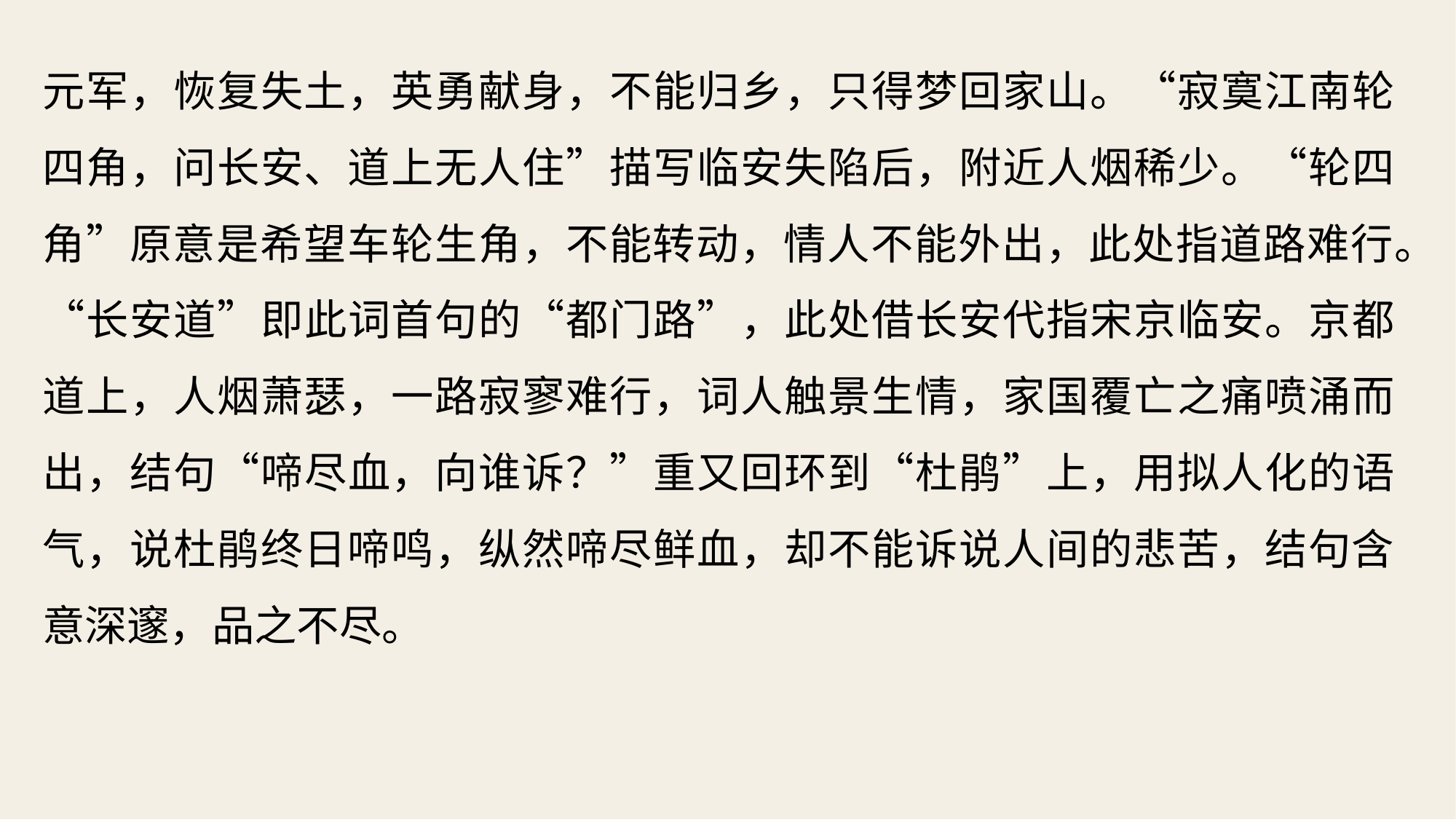

元军，恢复失土，英勇献身，不能归乡，只得梦回家山。“寂寞江南轮四角，问长安、道上无人住”描写临安失陷后，附近人烟稀少。“轮四角”原意是希望车轮生角，不能转动，情人不能外出，此处指道路难行。“长安道”即此词首句的“都门路”，此处借长安代指宋京临安。京都道上，人烟萧瑟，一路寂寥难行，词人触景生情，家国覆亡之痛喷涌而出，结句“啼尽血，向谁诉？”重又回环到“杜鹃”上，用拟人化的语气，说杜鹃终日啼鸣，纵然啼尽鲜血，却不能诉说人间的悲苦，结句含意深邃，品之不尽。